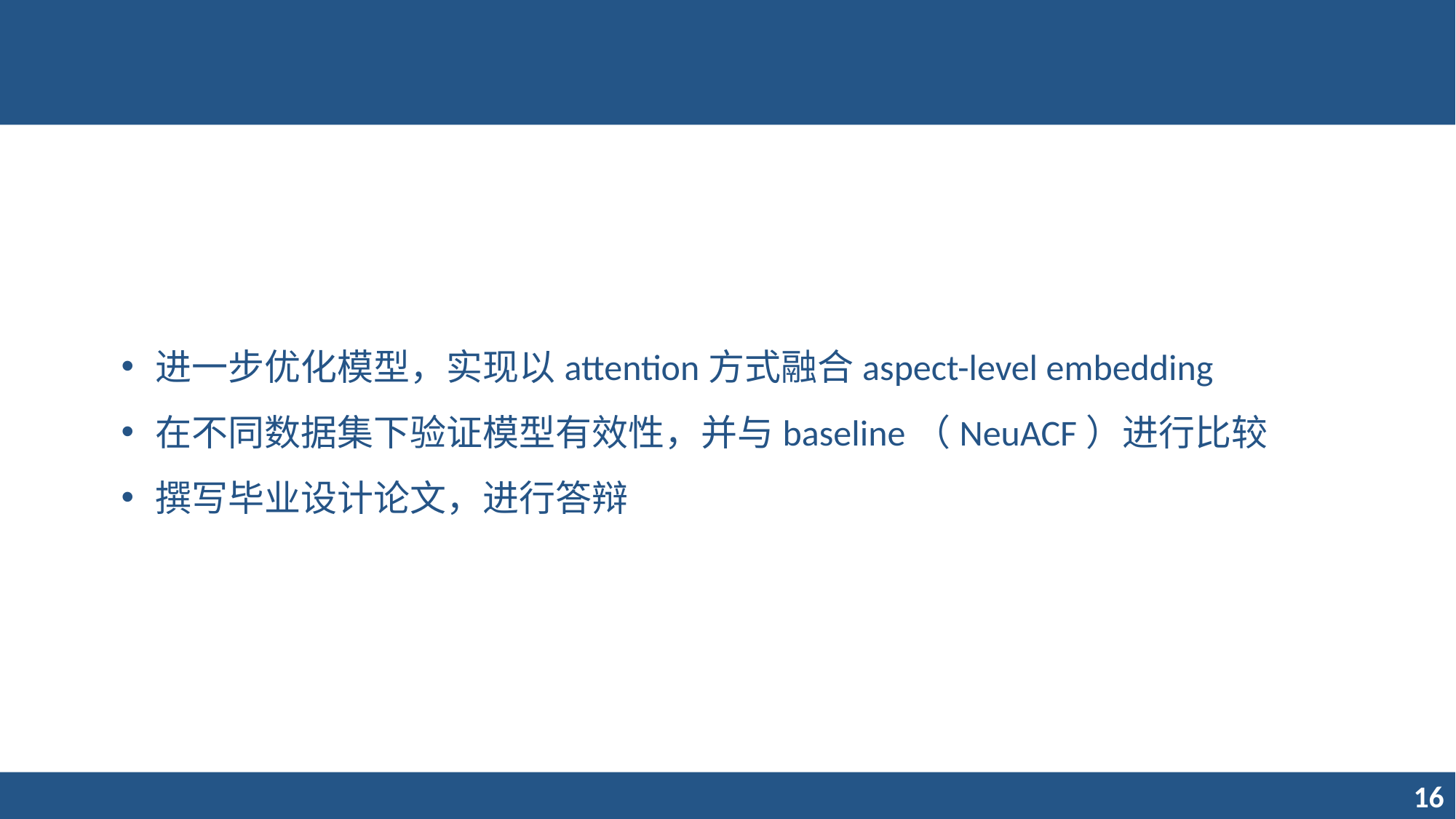

进一步优化模型，实现以attention方式融合aspect-level embedding
在不同数据集下验证模型有效性，并与baseline（NeuACF）进行比较
撰写毕业设计论文，进行答辩

16